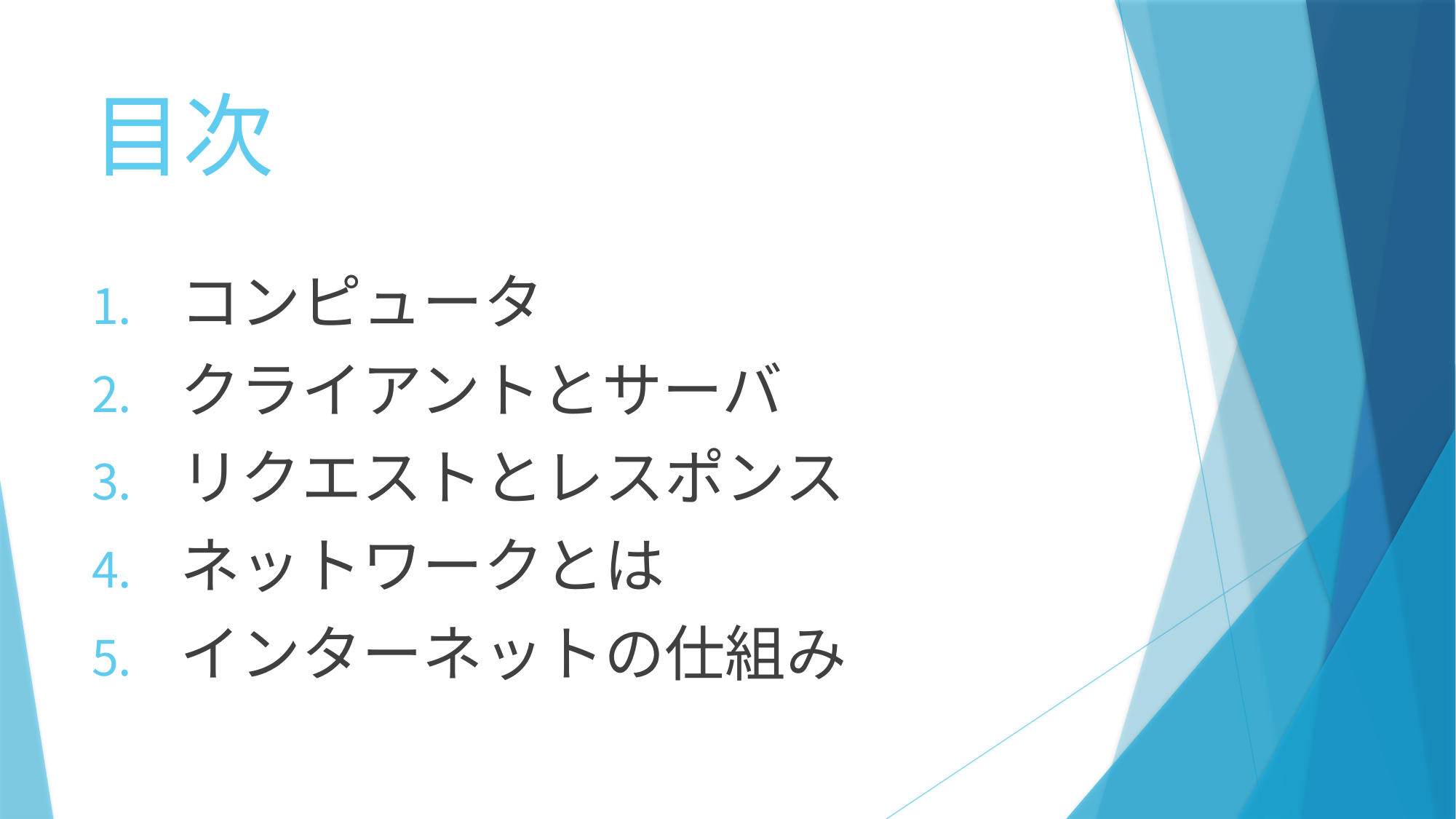

# 目次
コンピュータ
クライアントとサーバ
リクエストとレスポンス
ネットワークとは
インターネットの仕組み